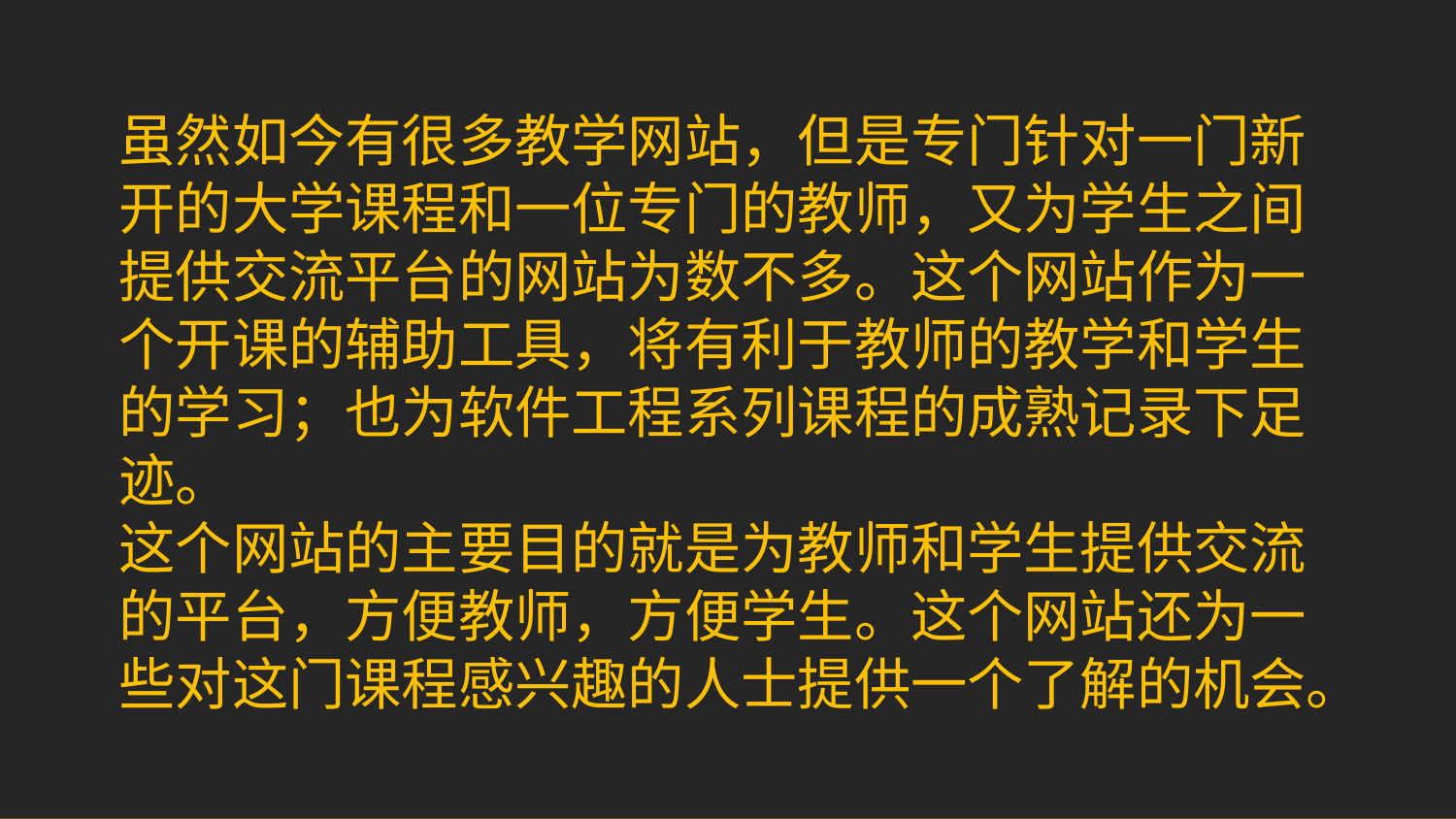

虽然如今有很多教学网站，但是专门针对一门新开的大学课程和一位专门的教师，又为学生之间提供交流平台的网站为数不多。这个网站作为一个开课的辅助工具，将有利于教师的教学和学生的学习；也为软件工程系列课程的成熟记录下足迹。
这个网站的主要目的就是为教师和学生提供交流的平台，方便教师，方便学生。这个网站还为一些对这门课程感兴趣的人士提供一个了解的机会。